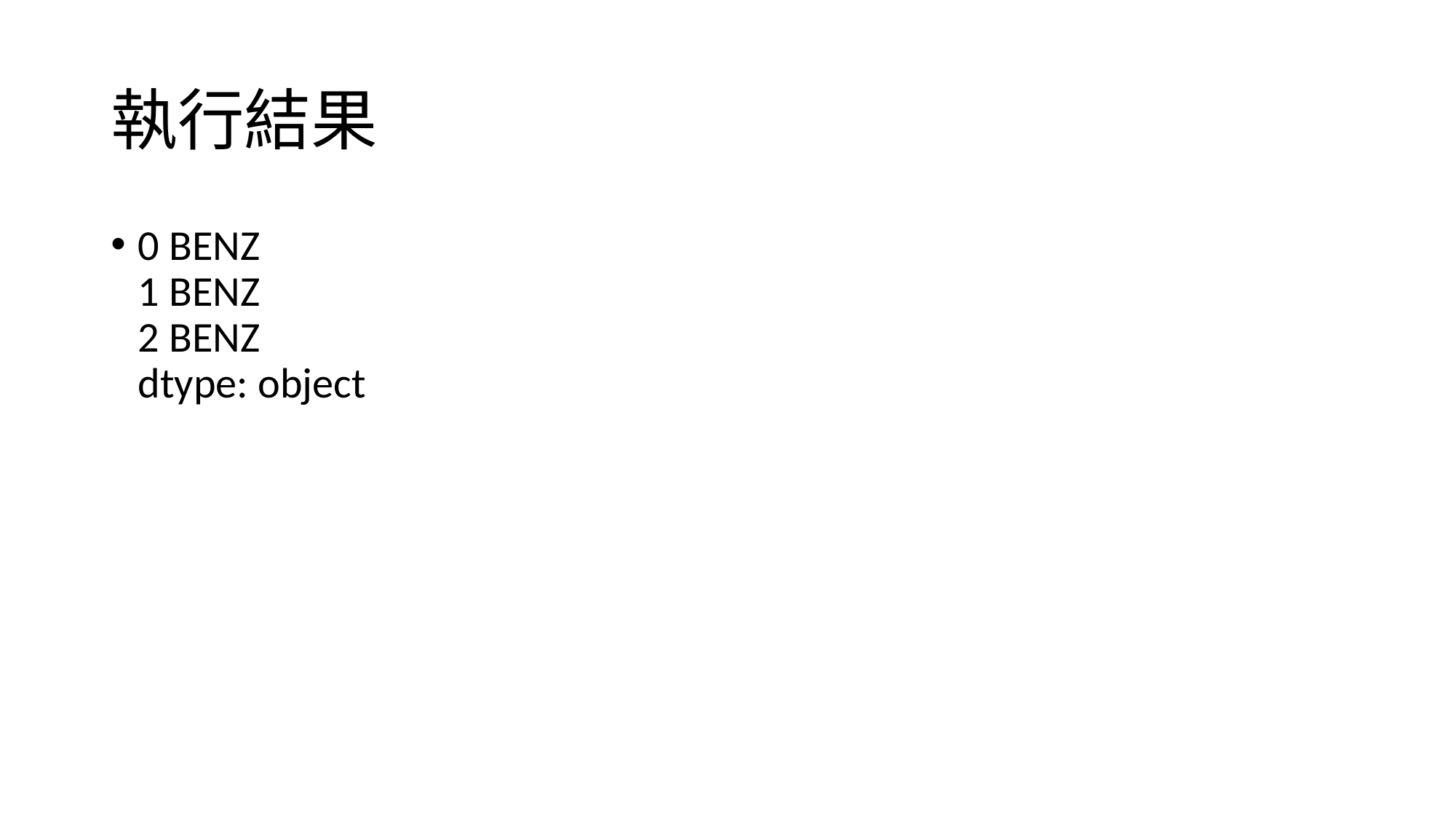

# 執行結果
0 BENZ
1 BENZ
2 BENZ
dtype: object